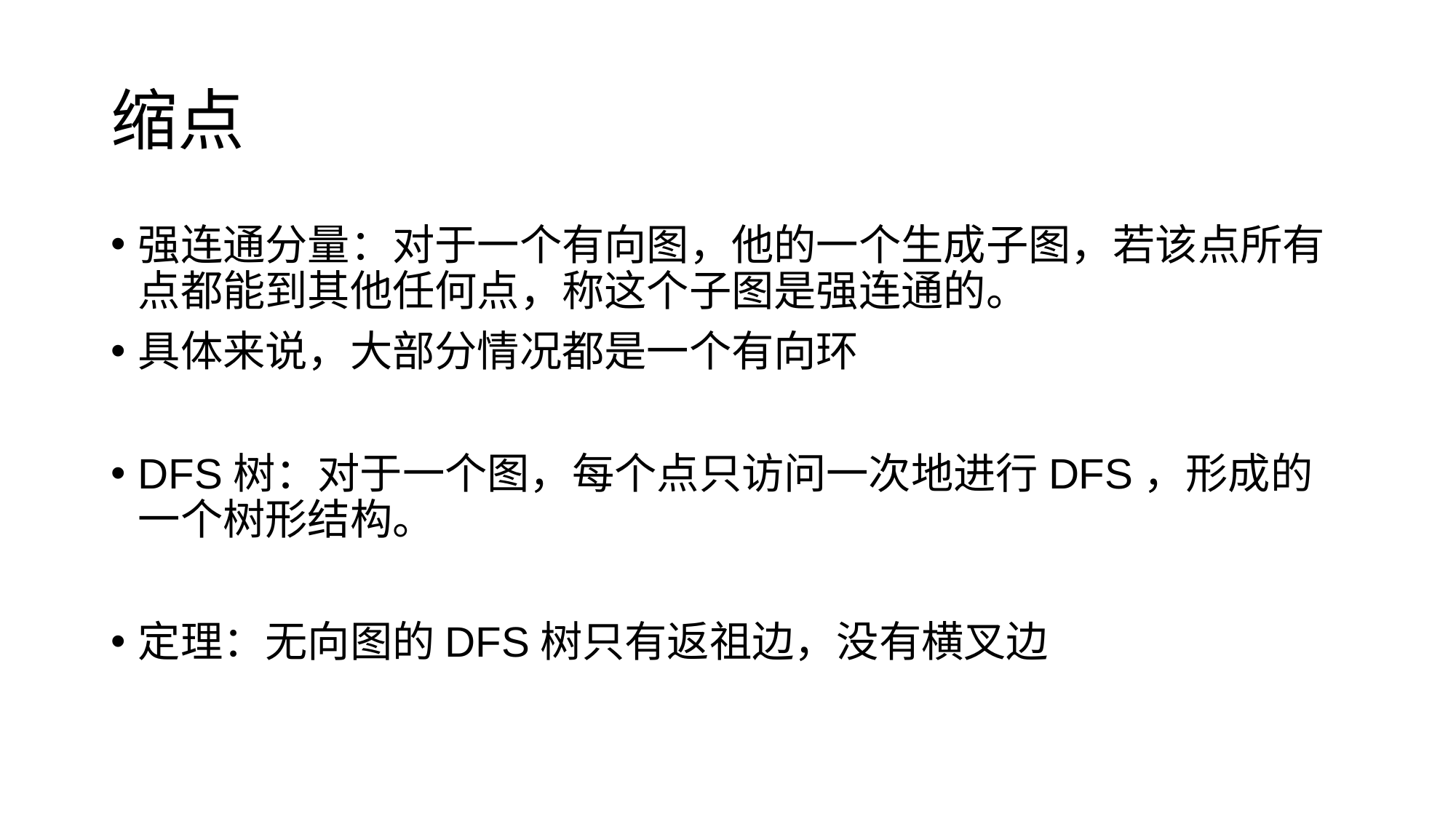

# 缩点
强连通分量：对于一个有向图，他的一个生成子图，若该点所有点都能到其他任何点，称这个子图是强连通的。
具体来说，大部分情况都是一个有向环

DFS树：对于一个图，每个点只访问一次地进行DFS，形成的一个树形结构。

定理：无向图的DFS树只有返祖边，没有横叉边